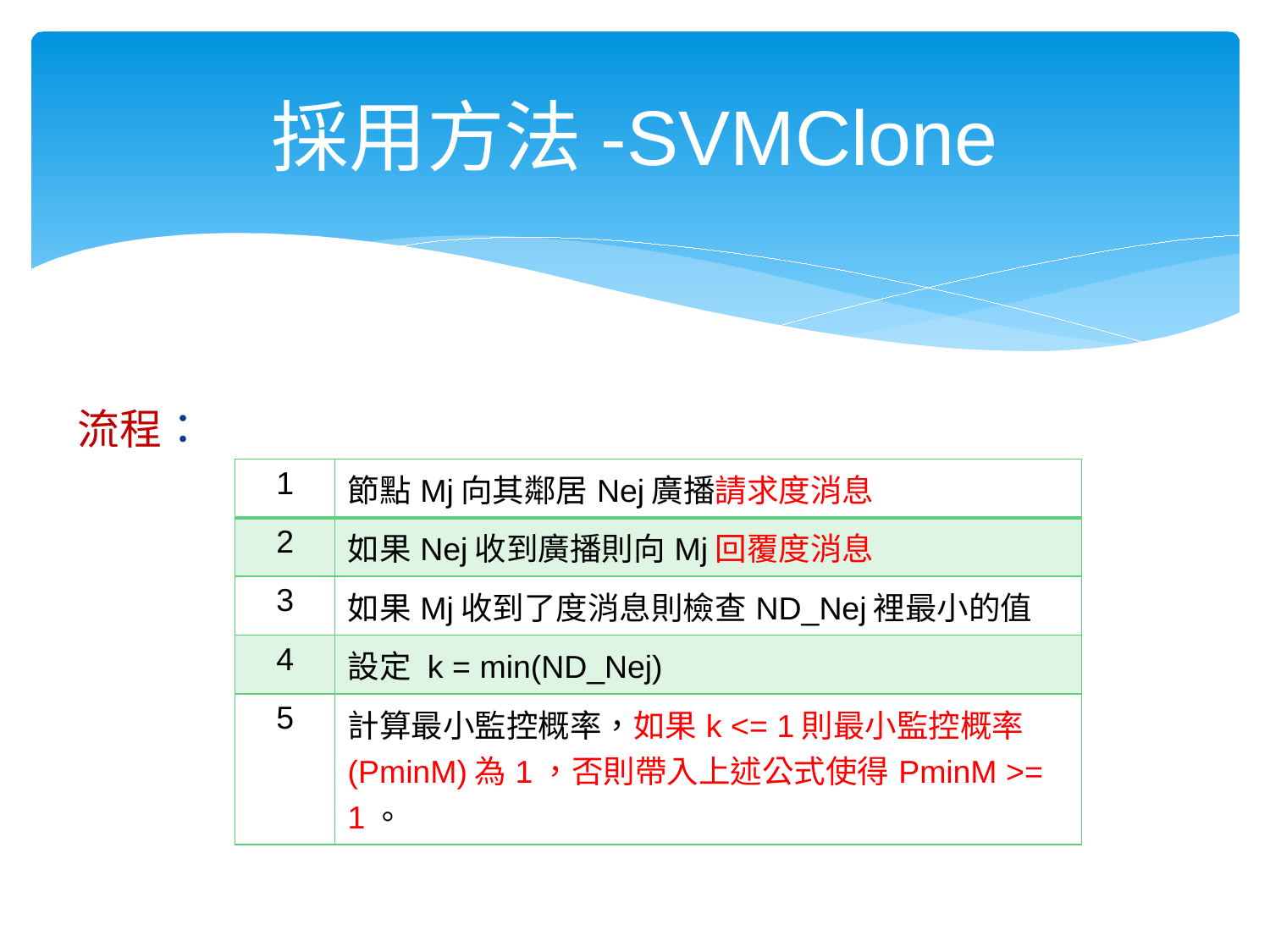

# 採用方法-SVMClone
流程：
| 1 | 節點Mj向其鄰居Nej廣播請求度消息 |
| --- | --- |
| 2 | 如果Nej收到廣播則向Mj回覆度消息 |
| 3 | 如果Mj收到了度消息則檢查ND\_Nej裡最小的值 |
| 4 | 設定 k = min(ND\_Nej) |
| 5 | 計算最小監控概率，如果k <= 1則最小監控概率(PminM)為1，否則帶入上述公式使得PminM >= 1。 |